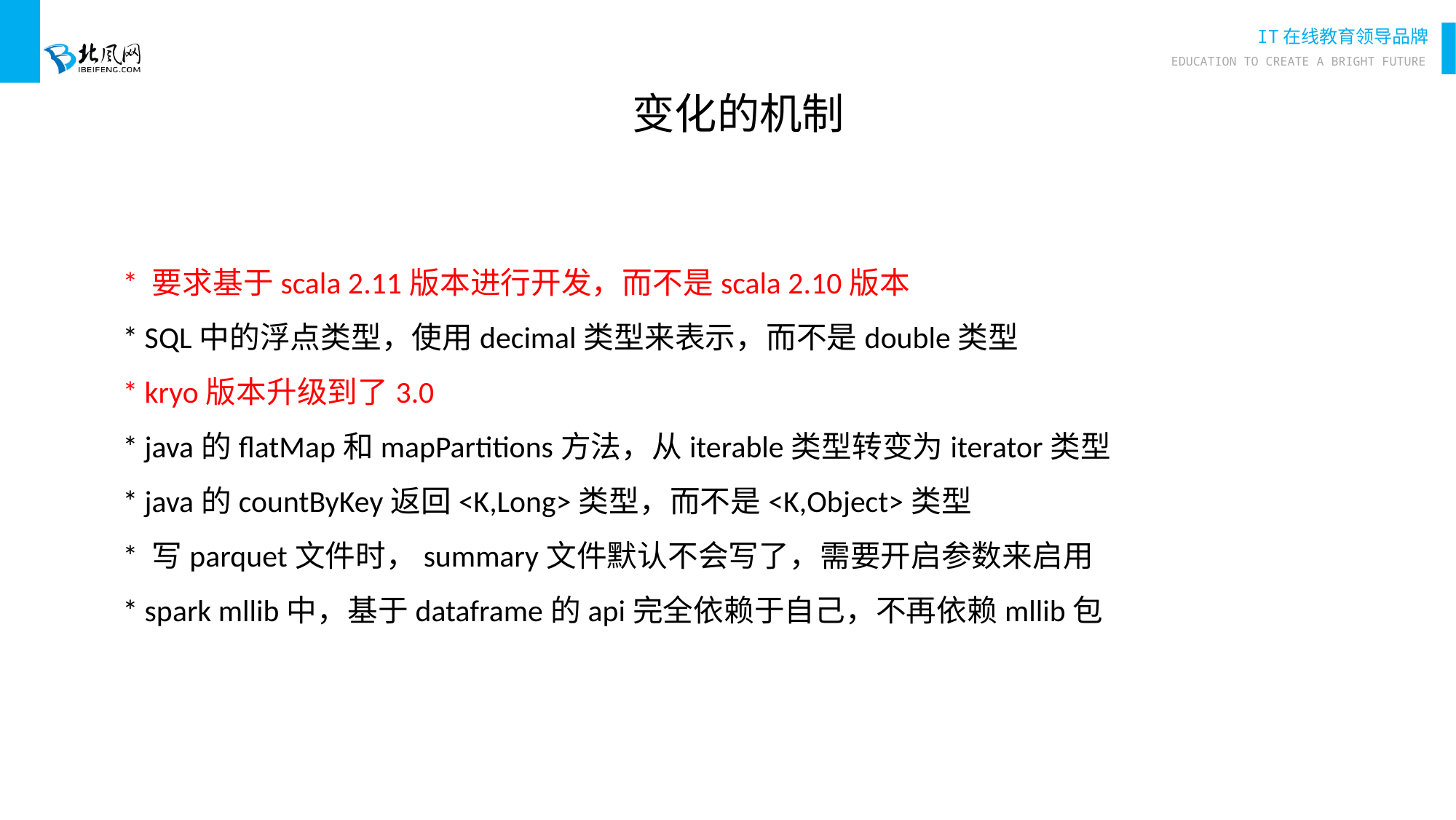

变化的机制
* 要求基于scala 2.11版本进行开发，而不是scala 2.10版本
* SQL中的浮点类型，使用decimal类型来表示，而不是double类型
* kryo版本升级到了3.0
* java的flatMap和mapPartitions方法，从iterable类型转变为iterator类型
* java的countByKey返回<K,Long>类型，而不是<K,Object>类型
* 写parquet文件时，summary文件默认不会写了，需要开启参数来启用
* spark mllib中，基于dataframe的api完全依赖于自己，不再依赖mllib包